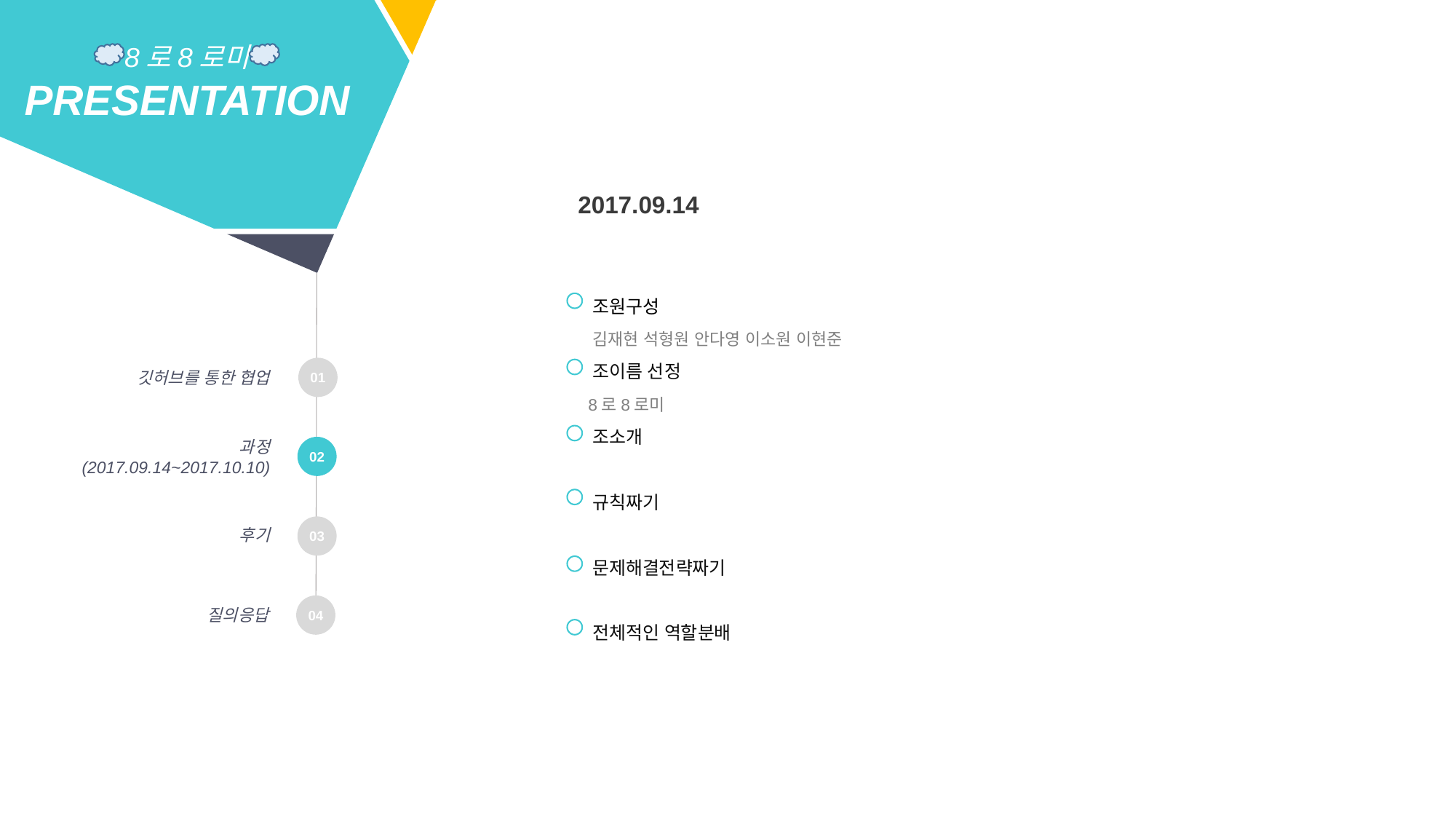

8로8로미 PRESENTATION

2017.09.14

  조원구성
  김재현 석형원 안다영 이소원 이현준
  조이름 선정
  8로8로미
  조소개

  규칙짜기

  문제해결전략짜기

  전체적인 역할분배

 깃허브를 통한 협업
01

과정
(2017.09.14~2017.10.10)
02

03
후기

04
질의응답